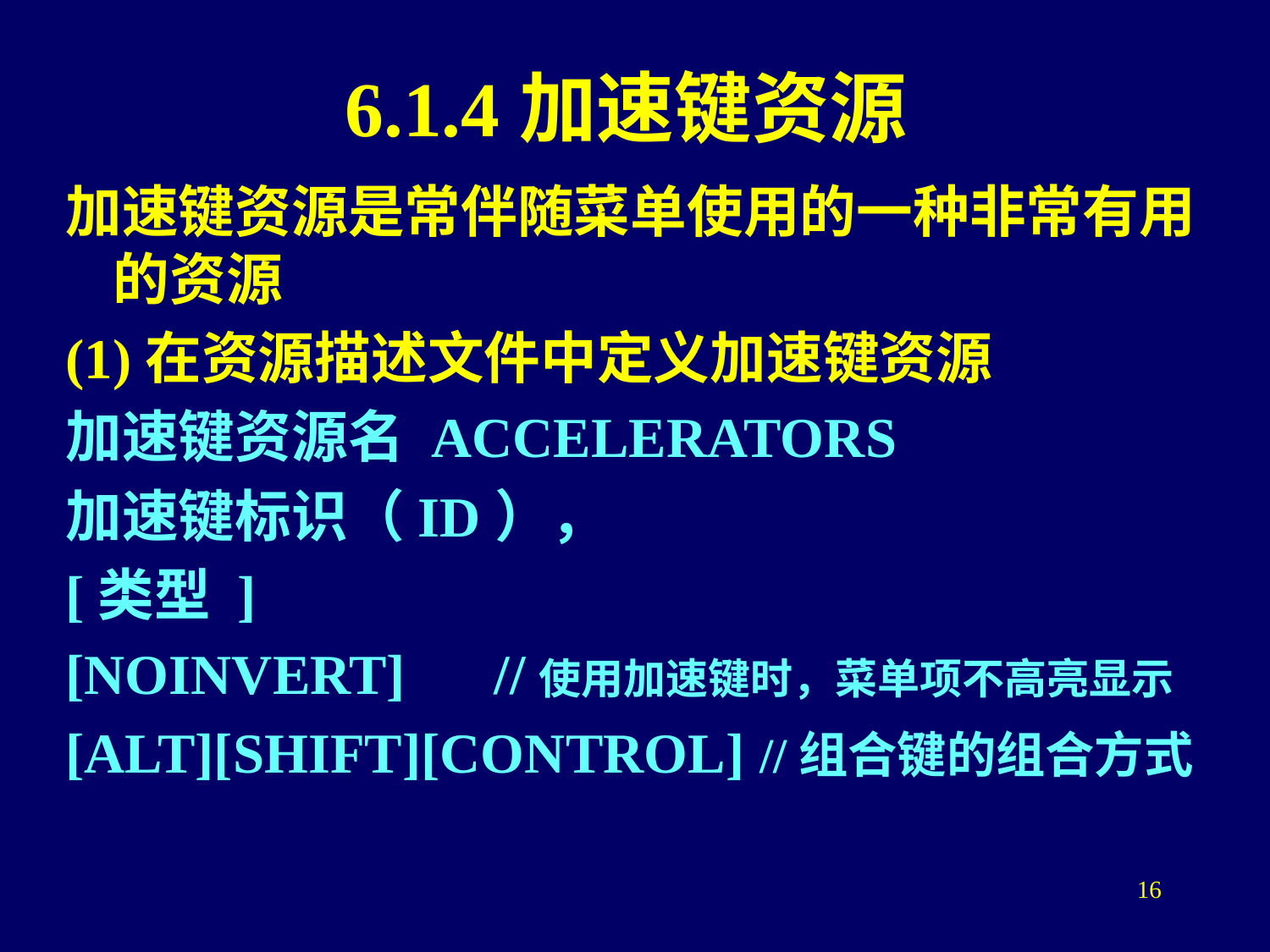

# 6.1.4加速键资源
加速键资源是常伴随菜单使用的一种非常有用的资源
(1)在资源描述文件中定义加速键资源
加速键资源名 ACCELERATORS
加速键标识（ID），
[类型 ]
[NOINVERT]	//使用加速键时，菜单项不高亮显示
[ALT][SHIFT][CONTROL] //组合键的组合方式
16